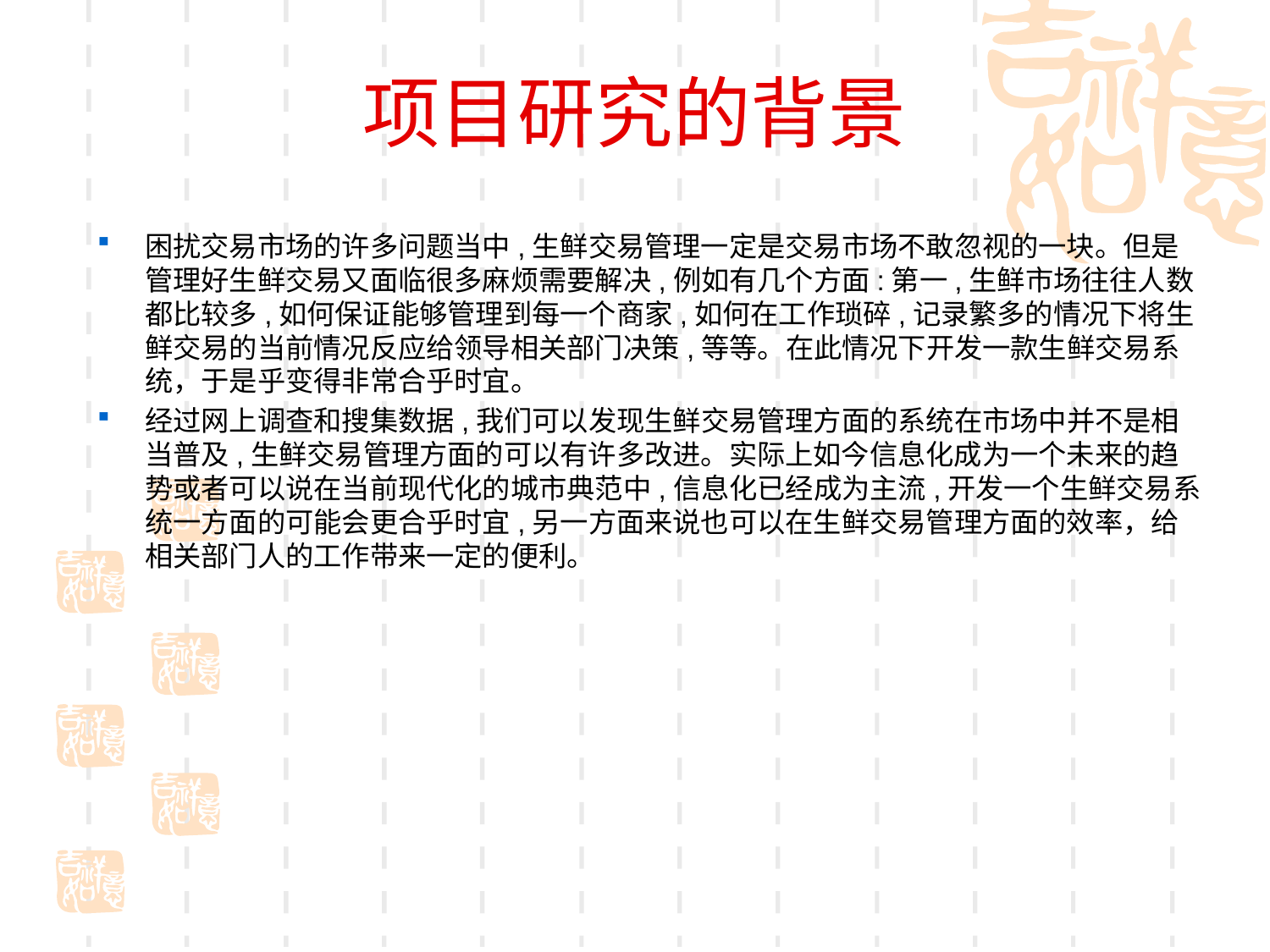

# 项目研究的背景
困扰交易市场的许多问题当中,生鲜交易管理一定是交易市场不敢忽视的一块。但是管理好生鲜交易又面临很多麻烦需要解决,例如有几个方面:第一,生鲜市场往往人数都比较多,如何保证能够管理到每一个商家,如何在工作琐碎,记录繁多的情况下将生鲜交易的当前情况反应给领导相关部门决策,等等。在此情况下开发一款生鲜交易系统，于是乎变得非常合乎时宜。
经过网上调查和搜集数据,我们可以发现生鲜交易管理方面的系统在市场中并不是相当普及,生鲜交易管理方面的可以有许多改进。实际上如今信息化成为一个未来的趋势或者可以说在当前现代化的城市典范中,信息化已经成为主流,开发一个生鲜交易系统一方面的可能会更合乎时宜,另一方面来说也可以在生鲜交易管理方面的效率，给相关部门人的工作带来一定的便利。